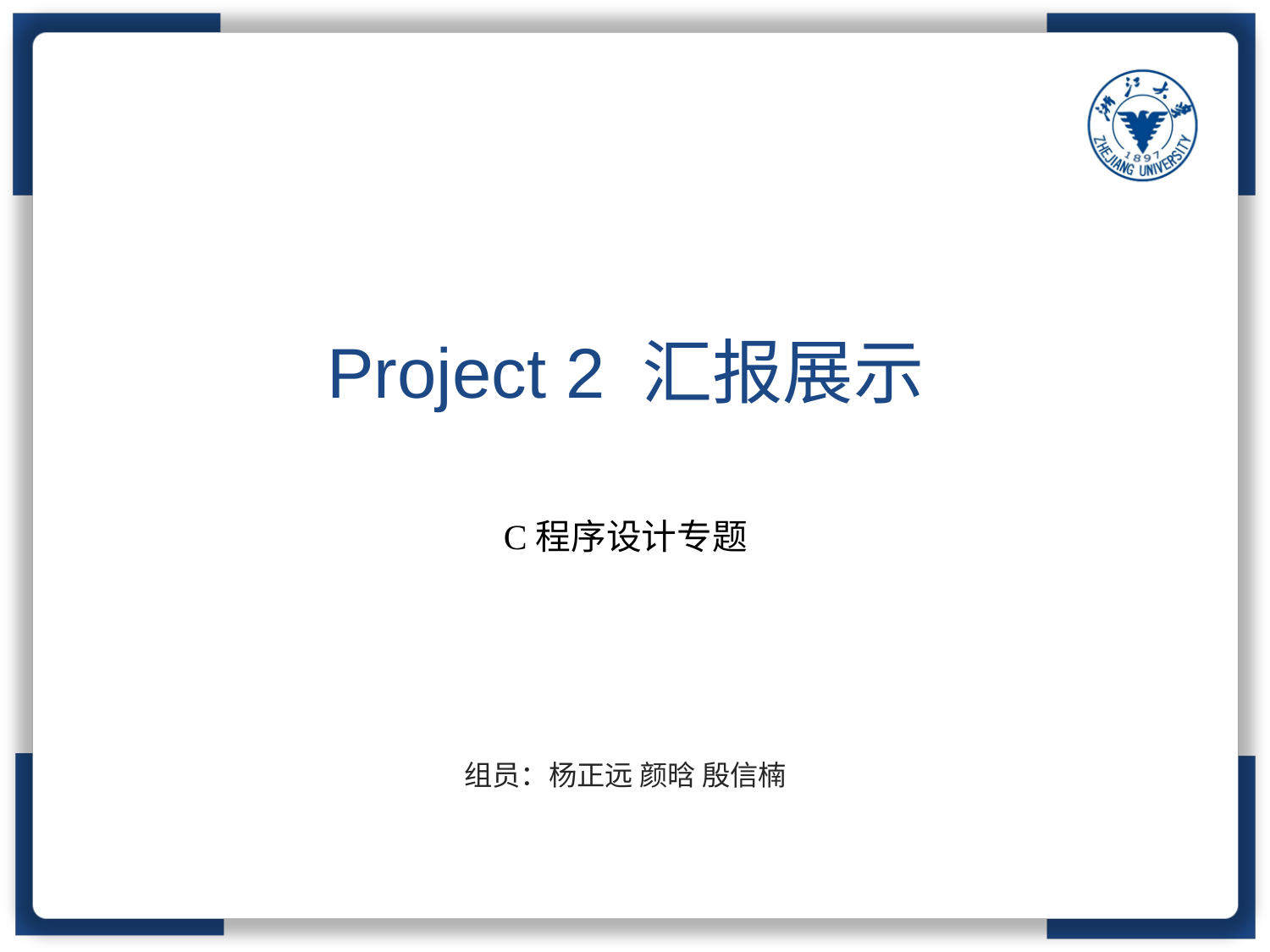

Project 2 汇报展示
C程序设计专题
组员：杨正远 颜晗 殷信楠